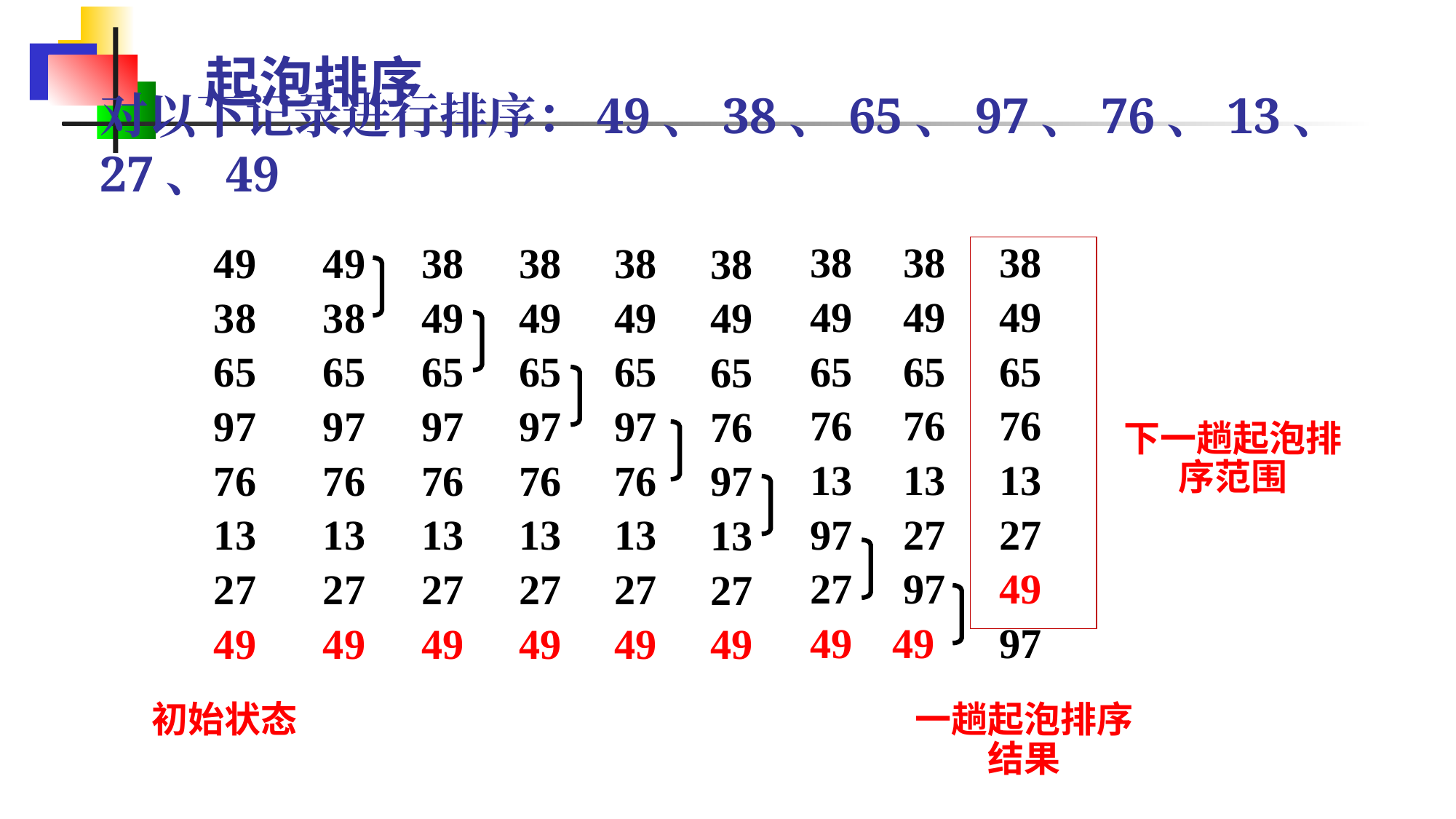

起泡排序
# 对以下记录进行排序：49、38、65、97、76、13、27、49
 38
 49
 65
 76
 13
 97
 27
 49
 38
 49
 65
 76
 13
 27
 97
49
 38
 49
 65
 76
 13
 27
 49
 97
  49
  38
  65
  97
  76
  13
  27
  49
  49
  38
  65
  97
  76
  13
  27
  49
 38
 49
 65
 97
 76
 13
 27
 49
 38
 49
 65
 97
 76
 13
 27
 49
 38
 49
 65
 97
 76
 13
 27
 49
 38
 49
 65
 76
 97
 13
 27
 49

下一趟起泡排序范围

初始状态
一趟起泡排序结果